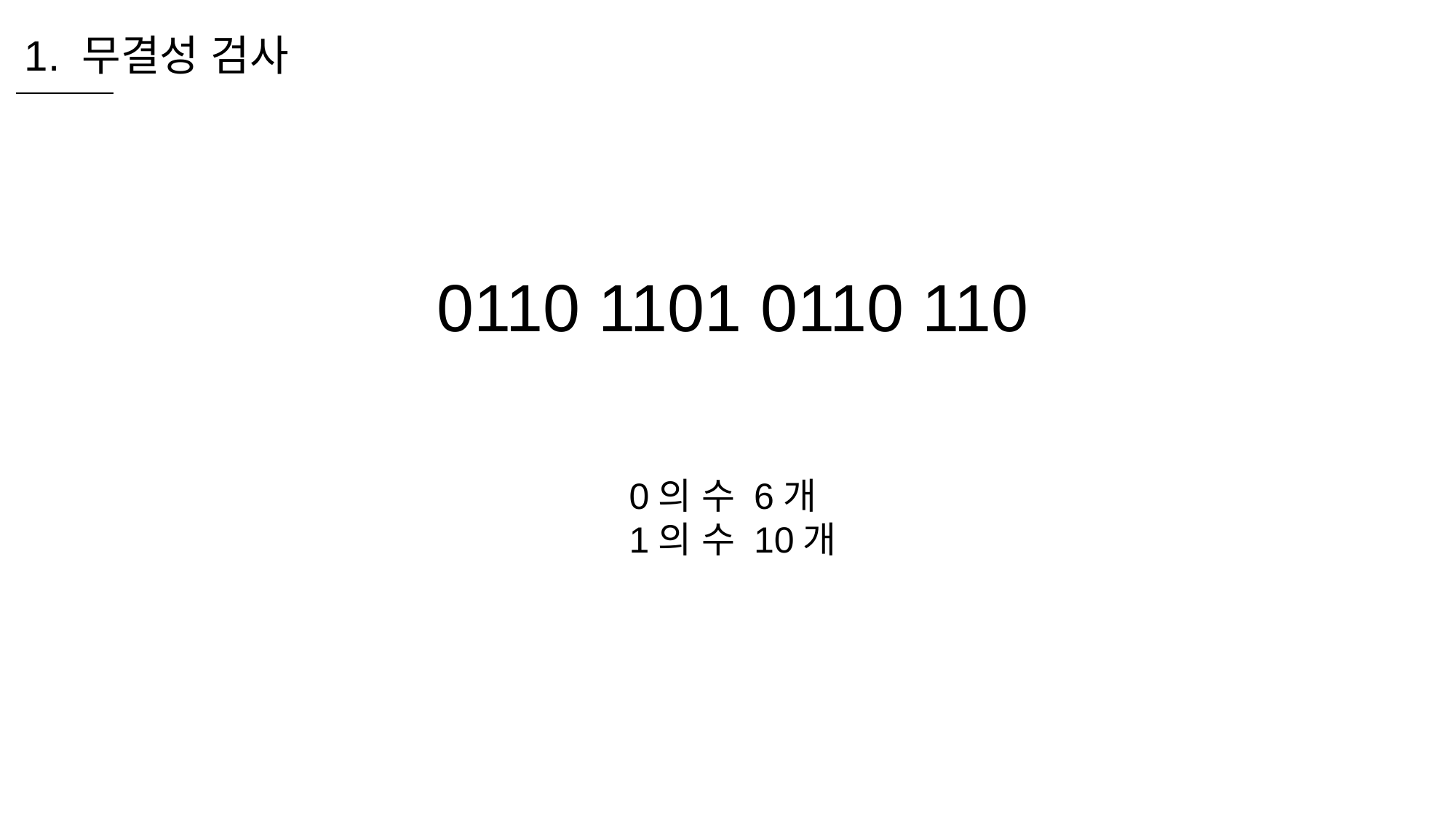

1. 무결성 검사
0110 1101 0110 110
0의 수 6개
1의 수 10개